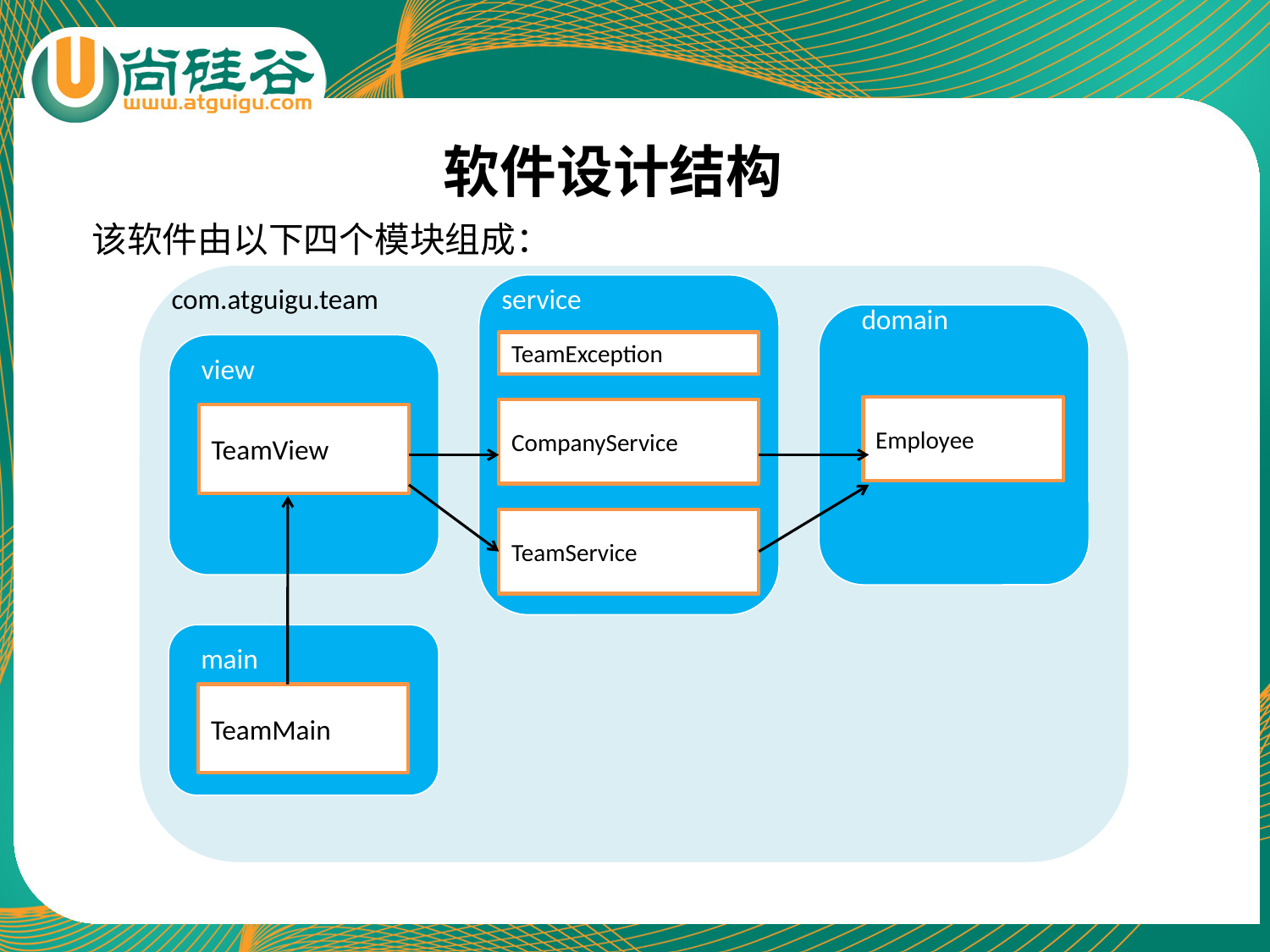

软件设计结构
该软件由以下四个模块组成：

com.atguigu.team

service
domain

TeamException

view

Employee

CompanyService

TeamView

TeamService

main

TeamMain